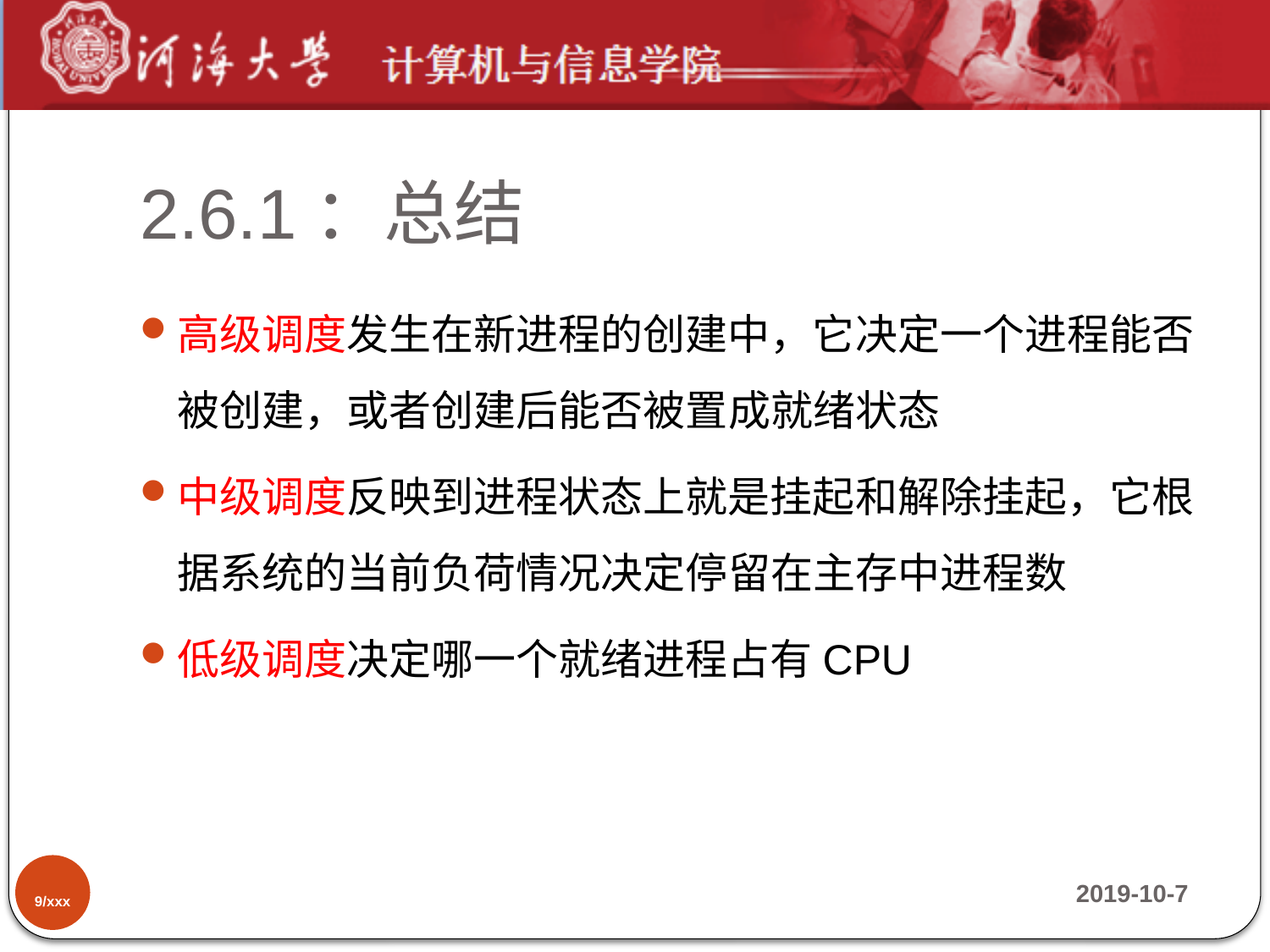

# 2.6.1：总结
高级调度发生在新进程的创建中，它决定一个进程能否被创建，或者创建后能否被置成就绪状态
中级调度反映到进程状态上就是挂起和解除挂起，它根据系统的当前负荷情况决定停留在主存中进程数
低级调度决定哪一个就绪进程占有CPU

9/xxx
2019-10-7